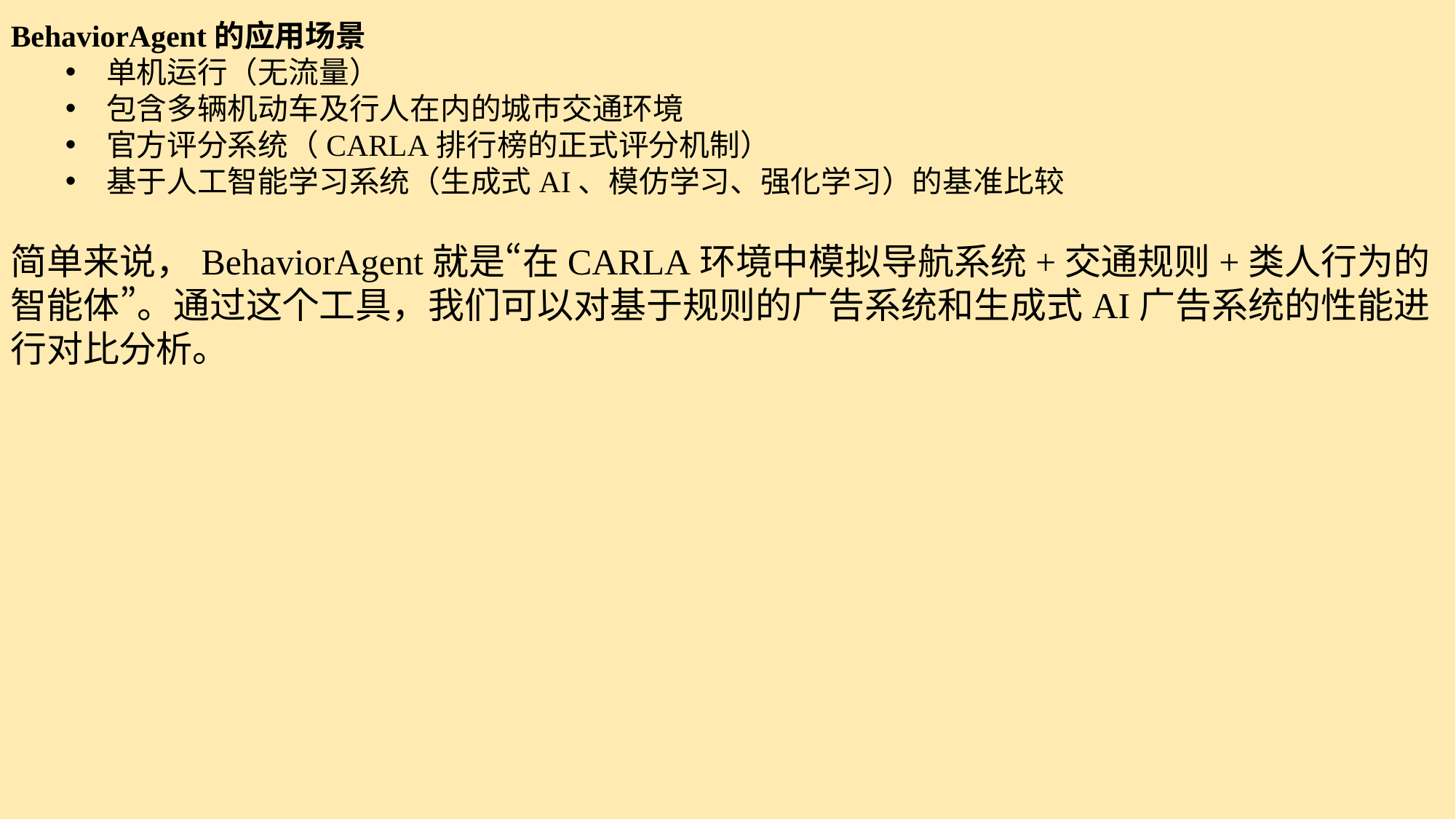

BehaviorAgent的应用场景
单机运行（无流量）
包含多辆机动车及行人在内的城市交通环境
官方评分系统（CARLA排行榜的正式评分机制）
基于人工智能学习系统（生成式AI、模仿学习、强化学习）的基准比较
简单来说，BehaviorAgent就是“在CARLA环境中模拟导航系统+交通规则+类人行为的智能体”。通过这个工具，我们可以对基于规则的广告系统和生成式AI广告系统的性能进行对比分析。